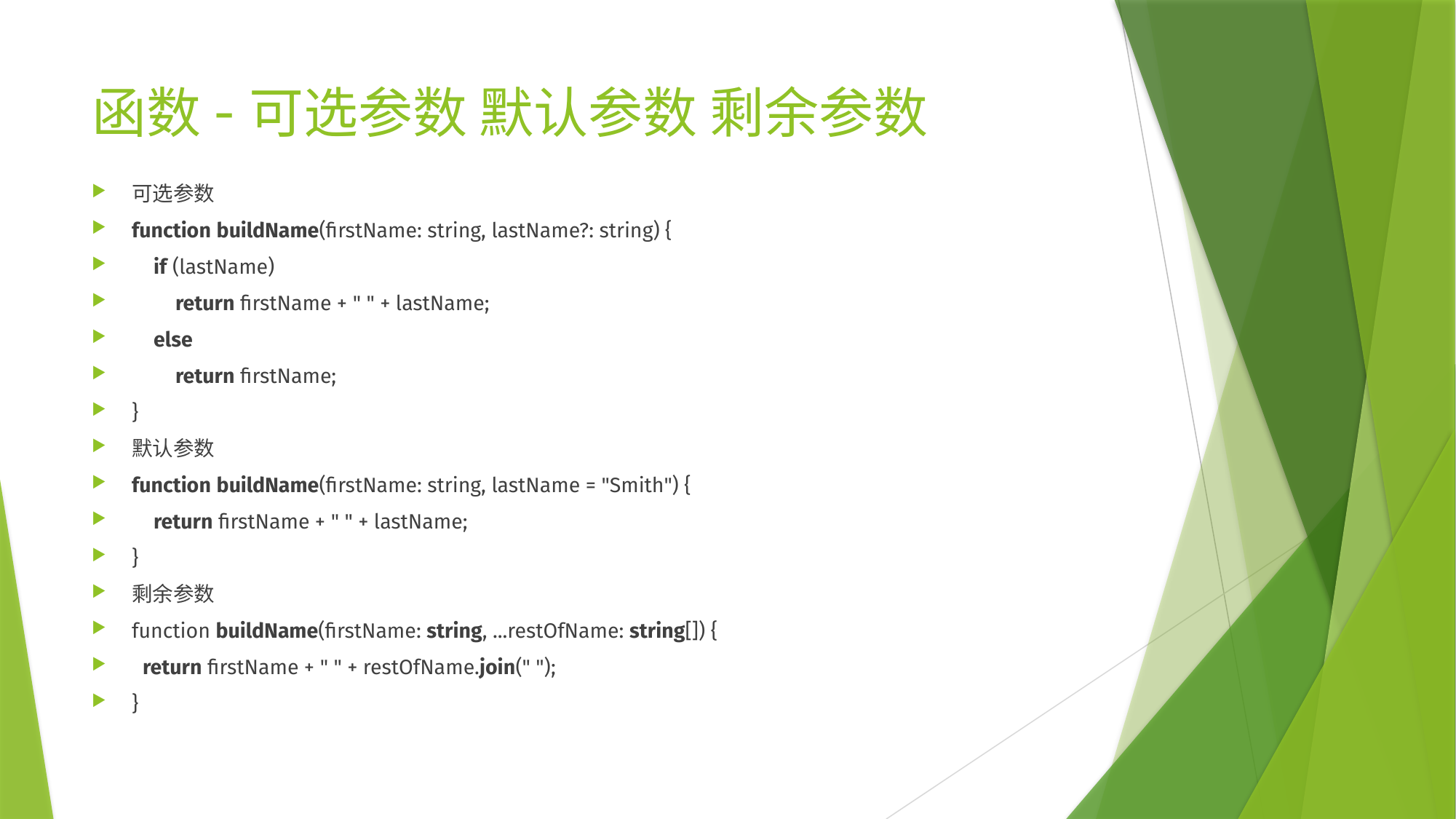

# 函数-可选参数 默认参数 剩余参数
可选参数
function buildName(firstName: string, lastName?: string) {
    if (lastName)
        return firstName + " " + lastName;
    else
        return firstName;
}
默认参数
function buildName(firstName: string, lastName = "Smith") {
    return firstName + " " + lastName;
}
剩余参数
function buildName(firstName: string, ...restOfName: string[]) {
  return firstName + " " + restOfName.join(" ");
}